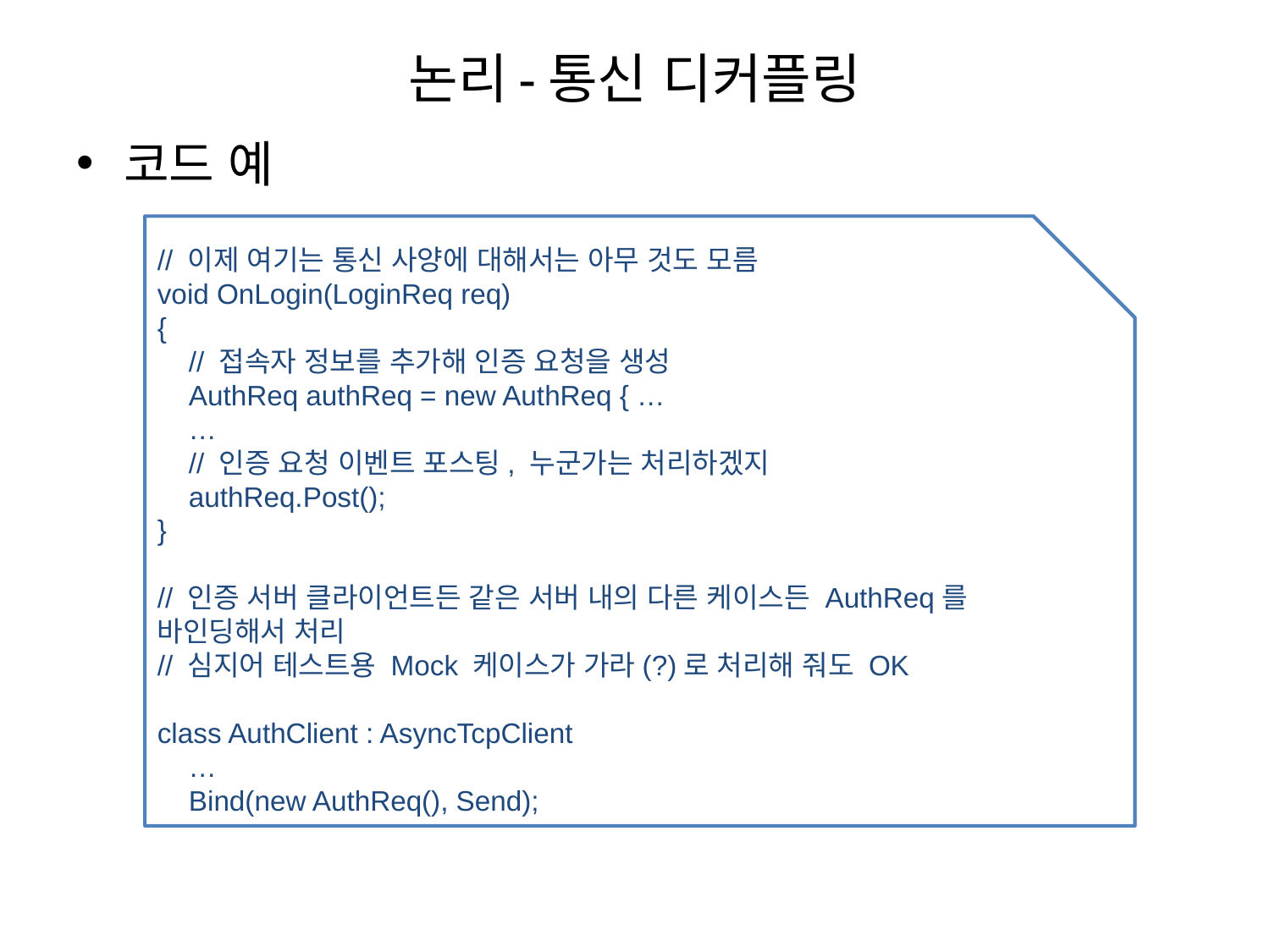

# 논리-통신 디커플링
코드 예
// 이제 여기는 통신 사양에 대해서는 아무 것도 모름
void OnLogin(LoginReq req)
{
    // 접속자 정보를 추가해 인증 요청을 생성
    AuthReq authReq = new AuthReq { …
    …
    // 인증 요청 이벤트 포스팅, 누군가는 처리하겠지
    authReq.Post();
}

// 인증 서버 클라이언트든 같은 서버 내의 다른 케이스든 AuthReq를 바인딩해서 처리
// 심지어 테스트용 Mock 케이스가 가라(?)로 처리해 줘도 OK

class AuthClient : AsyncTcpClient
    …
    Bind(new AuthReq(), Send);